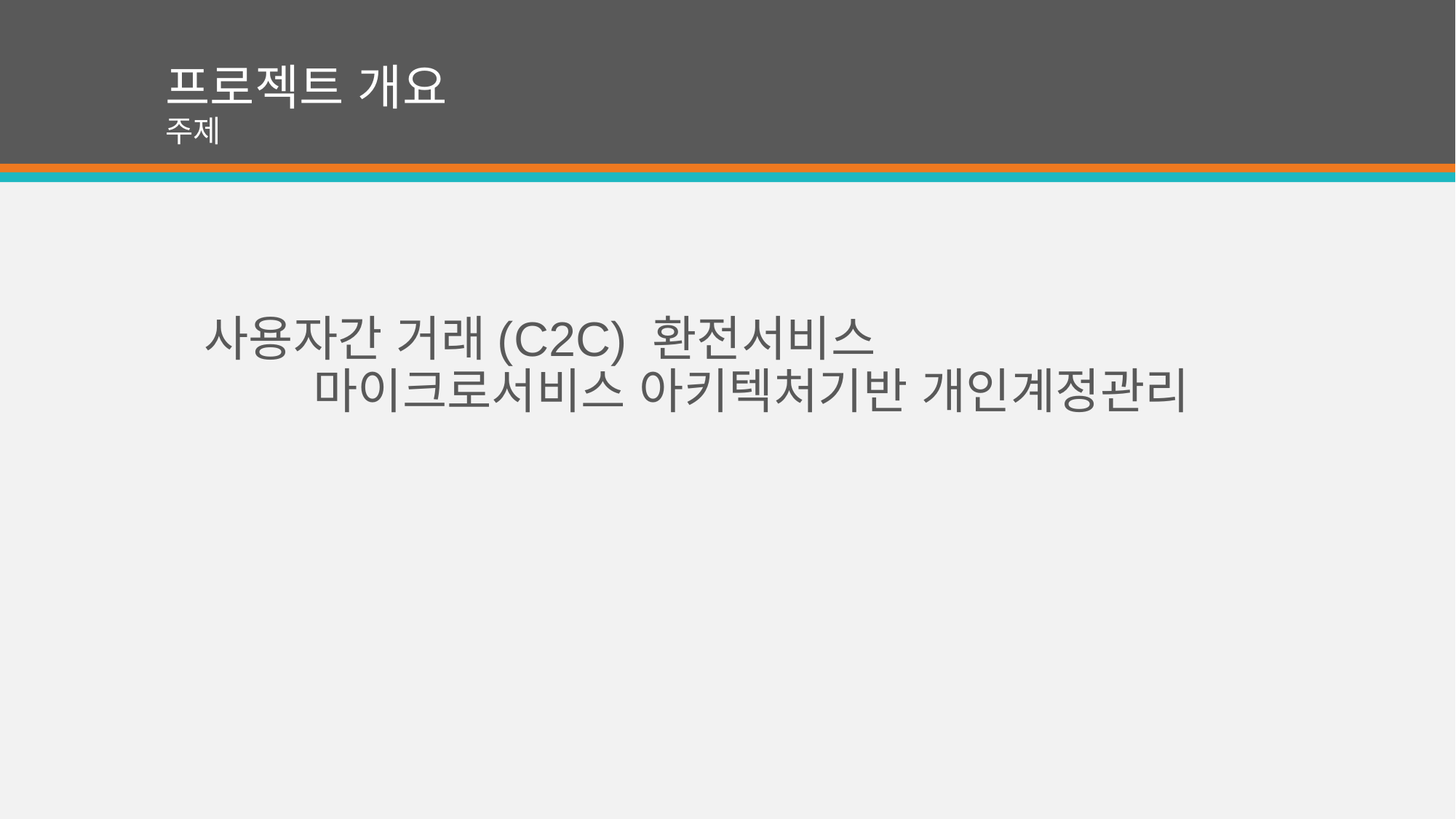

# 프로젝트 개요 주제
사용자간 거래(C2C) 환전서비스
	마이크로서비스 아키텍처기반 개인계정관리